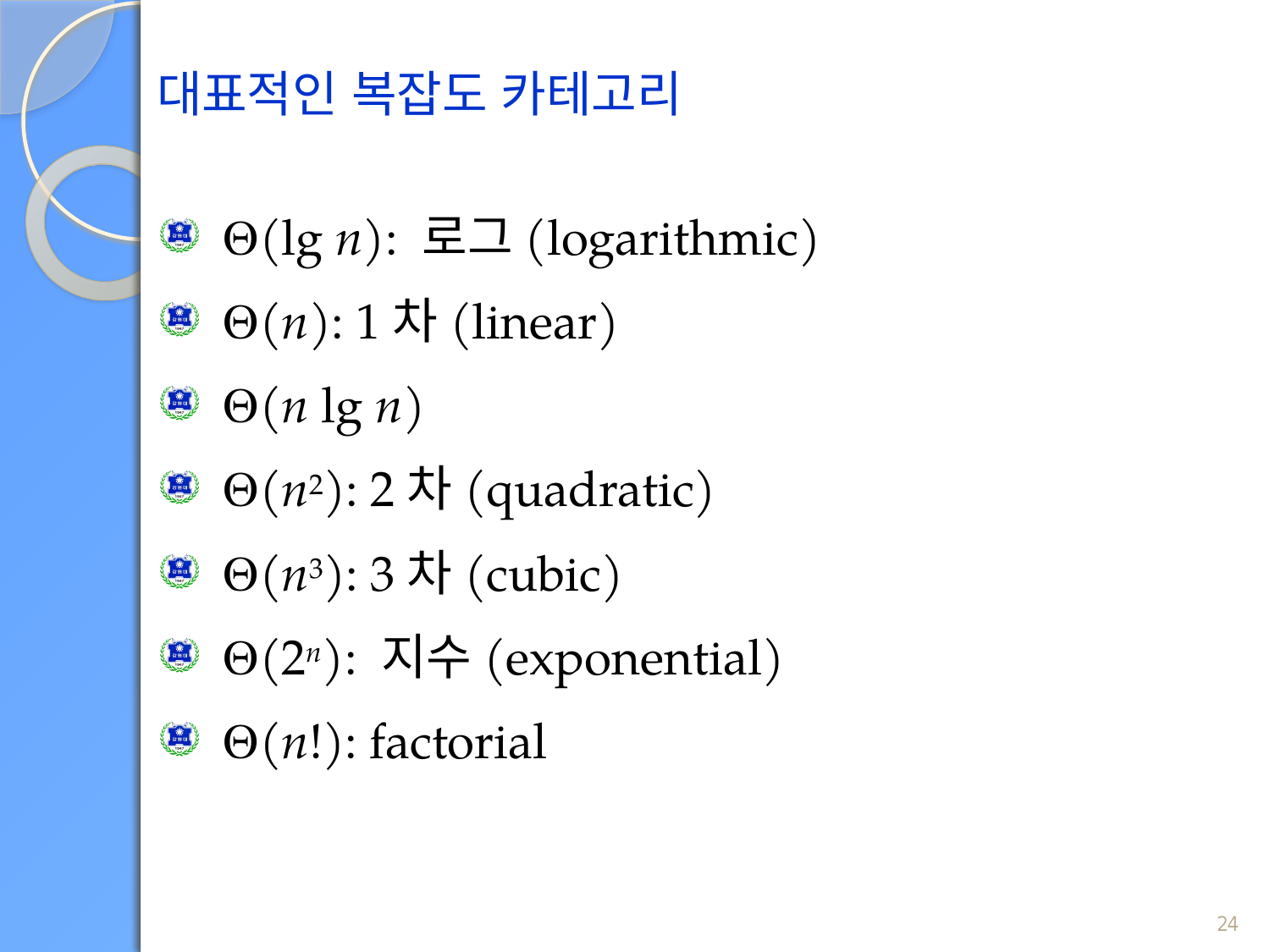

대표적인 복잡도 카테고리
Θ(lg n): 로그(logarithmic)
Θ(n): 1차(linear)
Θ(n lg n)
Θ(n2): 2차(quadratic)
Θ(n3): 3차(cubic)
Θ(2n): 지수(exponential)
Θ(n!): factorial
24